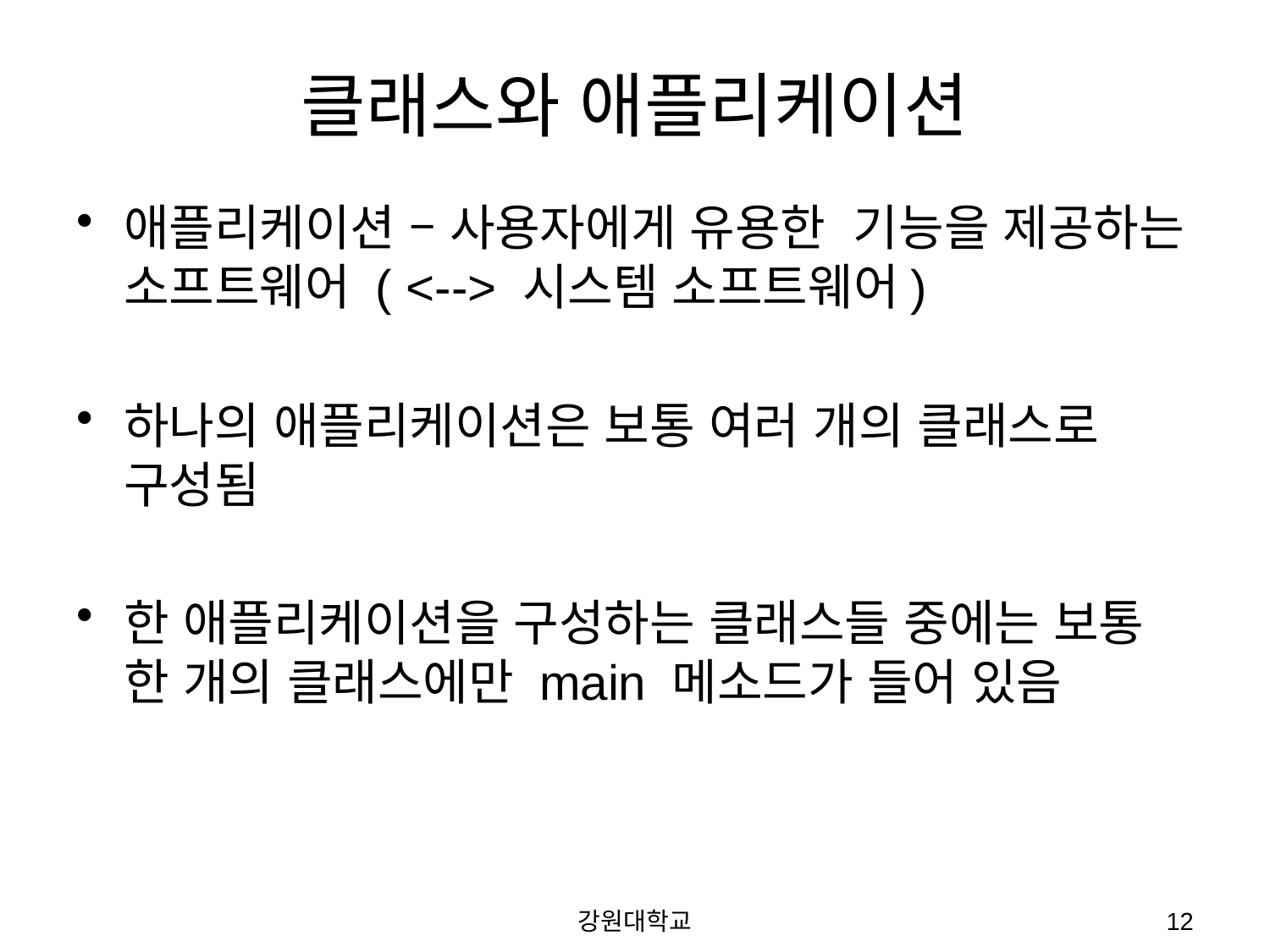

# 클래스와 애플리케이션
애플리케이션 – 사용자에게 유용한  기능을 제공하는 소프트웨어 ( <--> 시스템 소프트웨어)

하나의 애플리케이션은 보통 여러 개의 클래스로 구성됨

한 애플리케이션을 구성하는 클래스들 중에는 보통 한 개의 클래스에만 main 메소드가 들어 있음

강원대학교
12